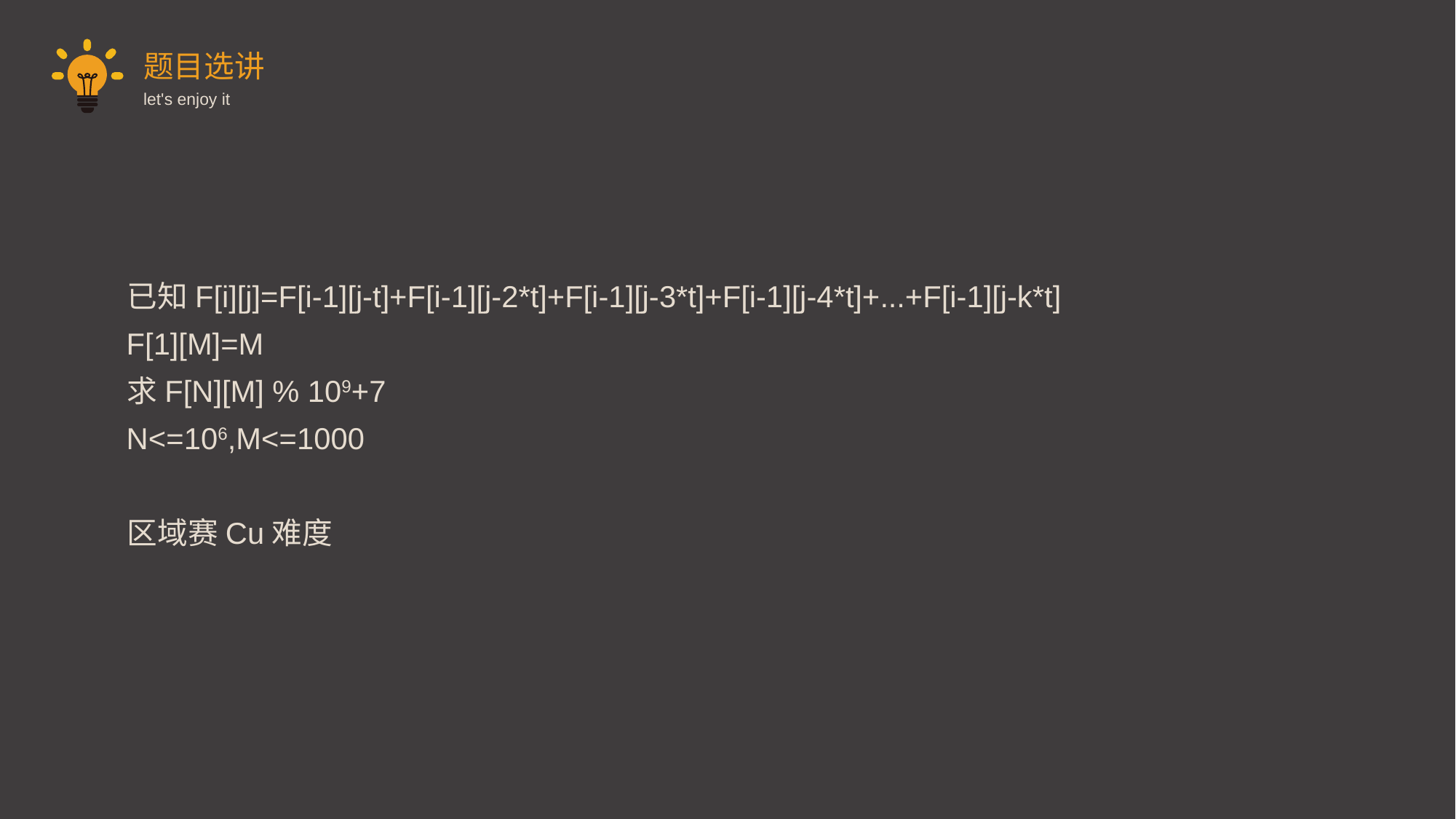

题目选讲
let's enjoy it
    已知F[i][j]=F[i-1][j-t]+F[i-1][j-2*t]+F[i-1][j-3*t]+F[i-1][j-4*t]+...+F[i-1][j-k*t]
    F[1][M]=M
    求F[N][M] % 109+7
    N<=106,M<=1000

    区域赛Cu难度